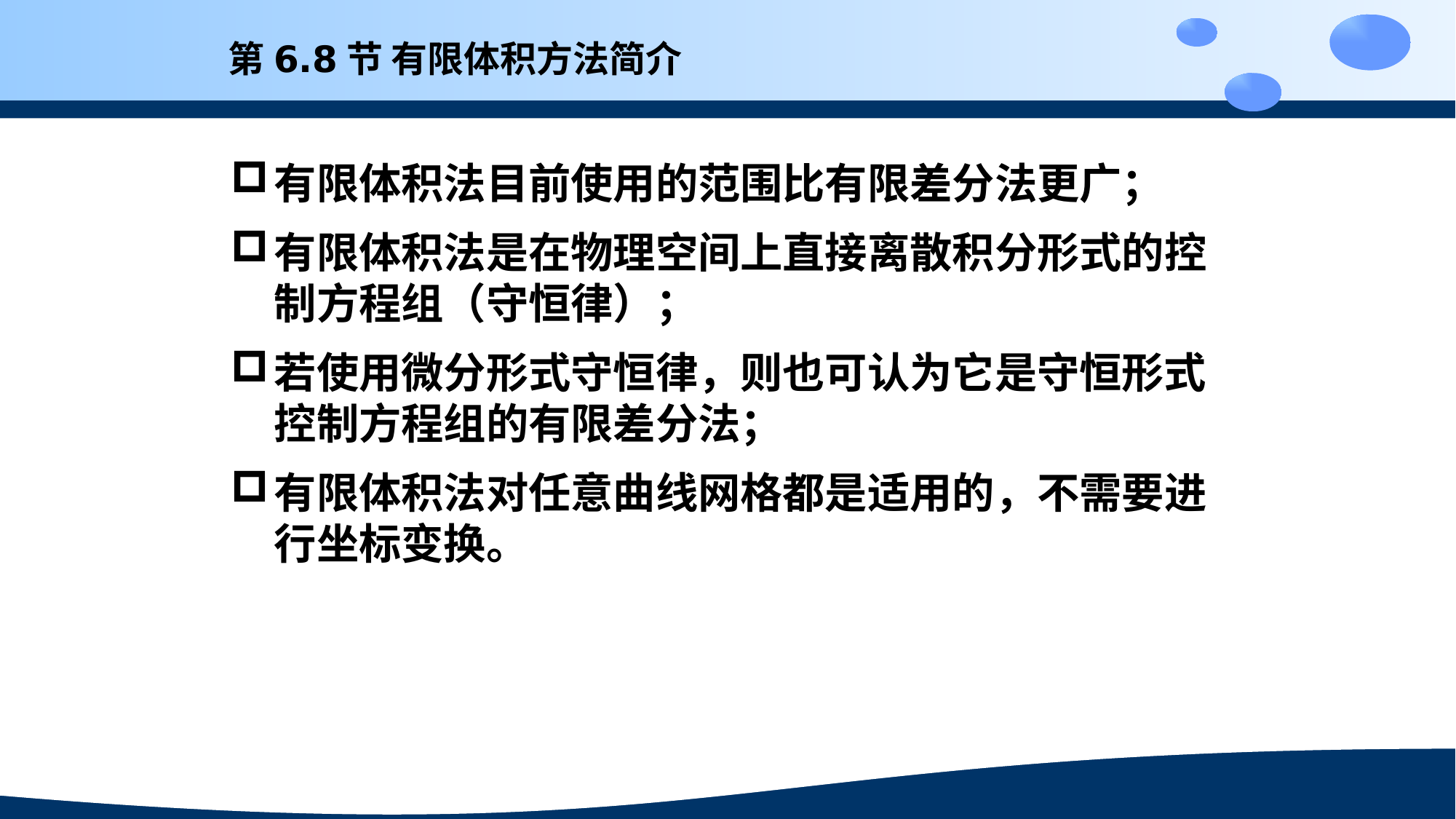

第6.8节 有限体积方法简介
有限体积法目前使用的范围比有限差分法更广；
有限体积法是在物理空间上直接离散积分形式的控制方程组（守恒律）；
若使用微分形式守恒律，则也可认为它是守恒形式控制方程组的有限差分法；
有限体积法对任意曲线网格都是适用的，不需要进行坐标变换。